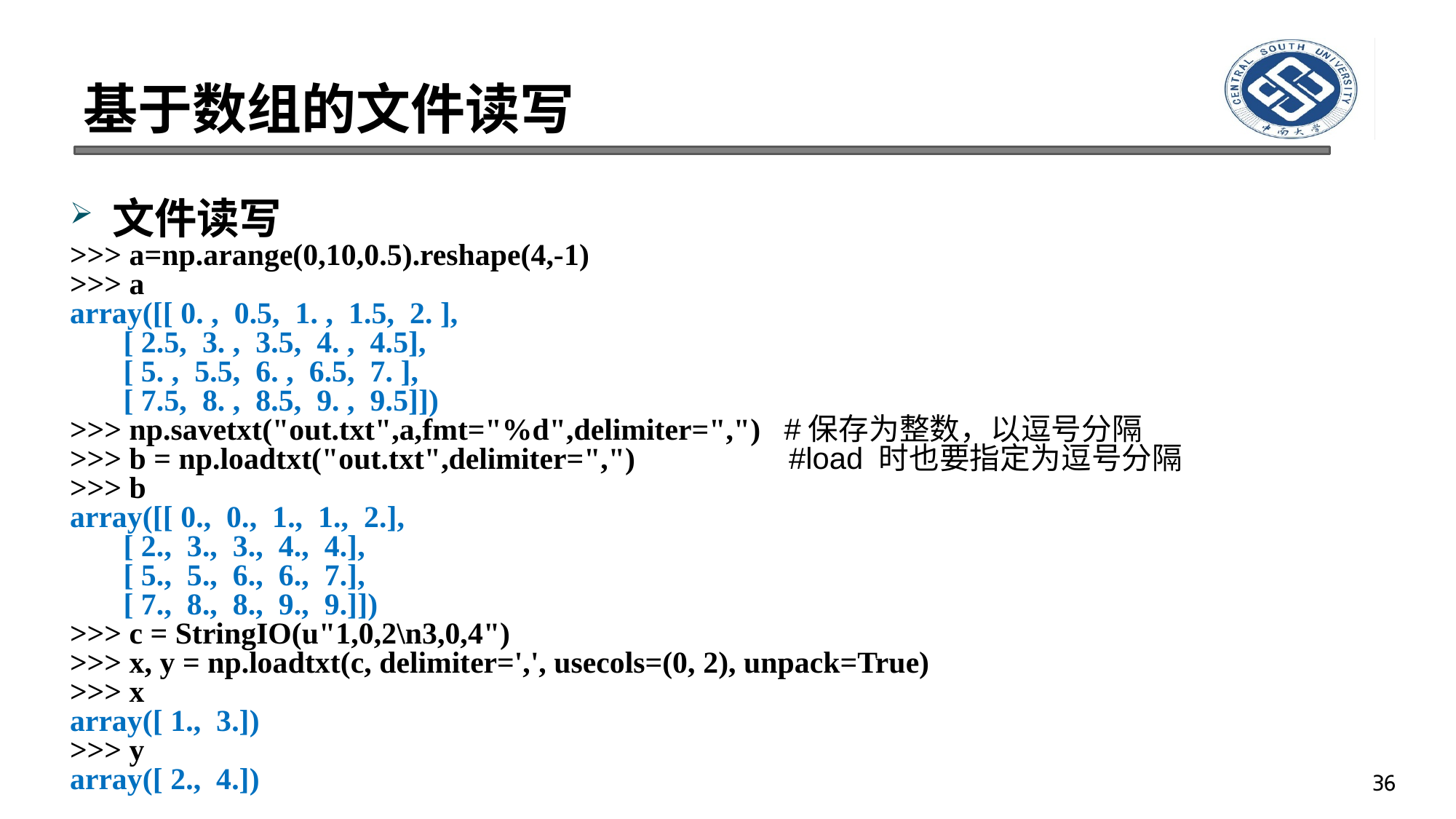

# 基于数组的文件读写
文件读写
>>> a=np.arange(0,10,0.5).reshape(4,-1)
>>> a
array([[ 0. ,  0.5,  1. ,  1.5,  2. ],
       [ 2.5,  3. ,  3.5,  4. ,  4.5],
       [ 5. ,  5.5,  6. ,  6.5,  7. ],
       [ 7.5,  8. ,  8.5,  9. ,  9.5]])
>>> np.savetxt("out.txt",a,fmt="%d",delimiter=",")   #保存为整数，以逗号分隔
>>> b = np.loadtxt("out.txt",delimiter=",")                    #load 时也要指定为逗号分隔
>>> b
array([[ 0.,  0.,  1.,  1.,  2.],
       [ 2.,  3.,  3.,  4.,  4.],
       [ 5.,  5.,  6.,  6.,  7.],
       [ 7.,  8.,  8.,  9.,  9.]])
>>> c = StringIO(u"1,0,2\n3,0,4")
>>> x, y = np.loadtxt(c, delimiter=',', usecols=(0, 2), unpack=True)
>>> x
array([ 1.,  3.])
>>> y
array([ 2.,  4.])
36